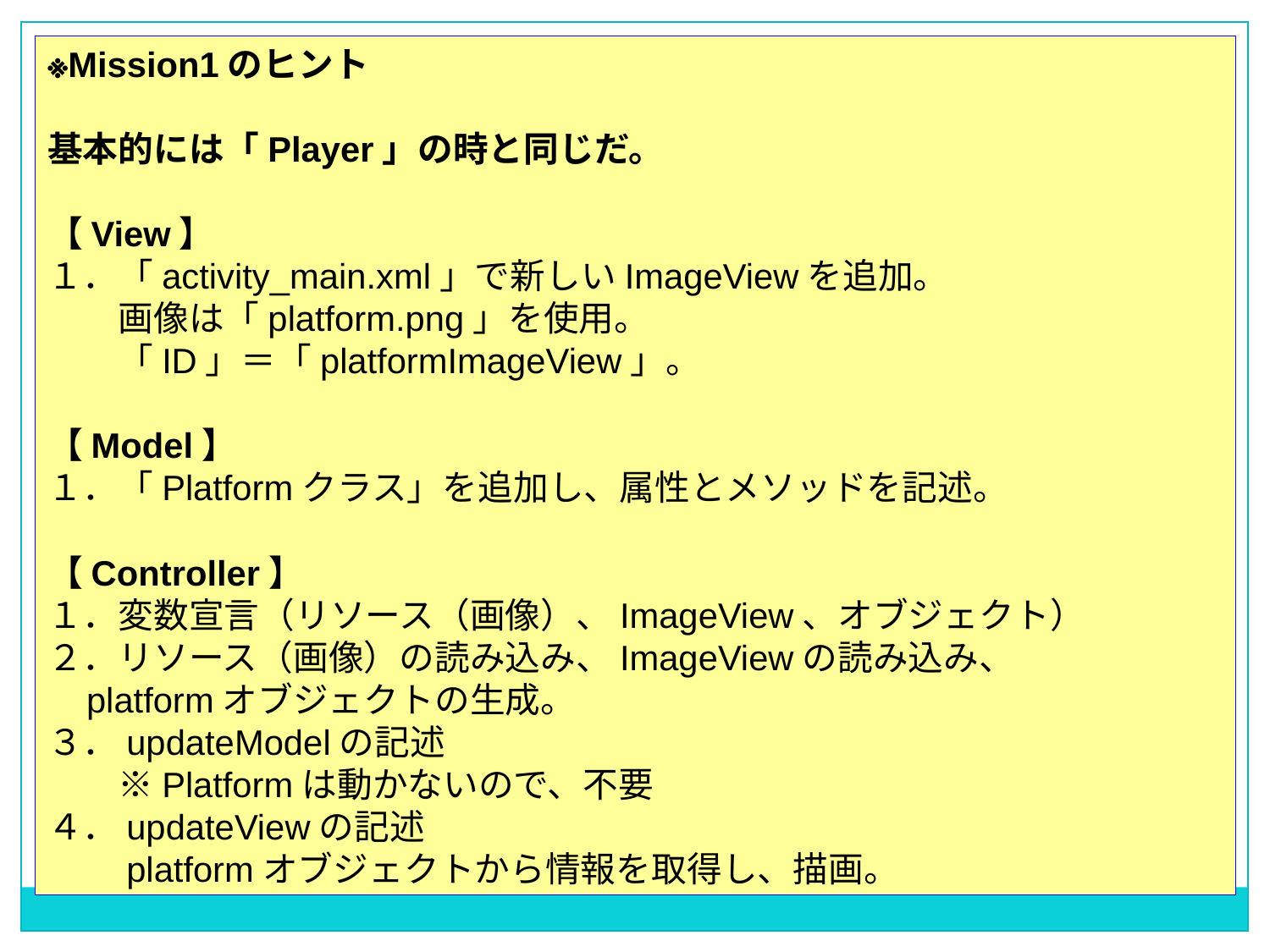

※Mission1のヒント

基本的には「Player」の時と同じだ。

【View】
１．「activity_main.xml」で新しいImageViewを追加。
　　画像は「platform.png」を使用。
　　「ID」＝「platformImageView」。

【Model】
１．「Platformクラス」を追加し、属性とメソッドを記述。

【Controller】
１．変数宣言（リソース（画像）、ImageView、オブジェクト）
２．リソース（画像）の読み込み、ImageViewの読み込み、
    platformオブジェクトの生成。
３．updateModelの記述
　　※Platformは動かないので、不要
４．updateViewの記述
　　platformオブジェクトから情報を取得し、描画。